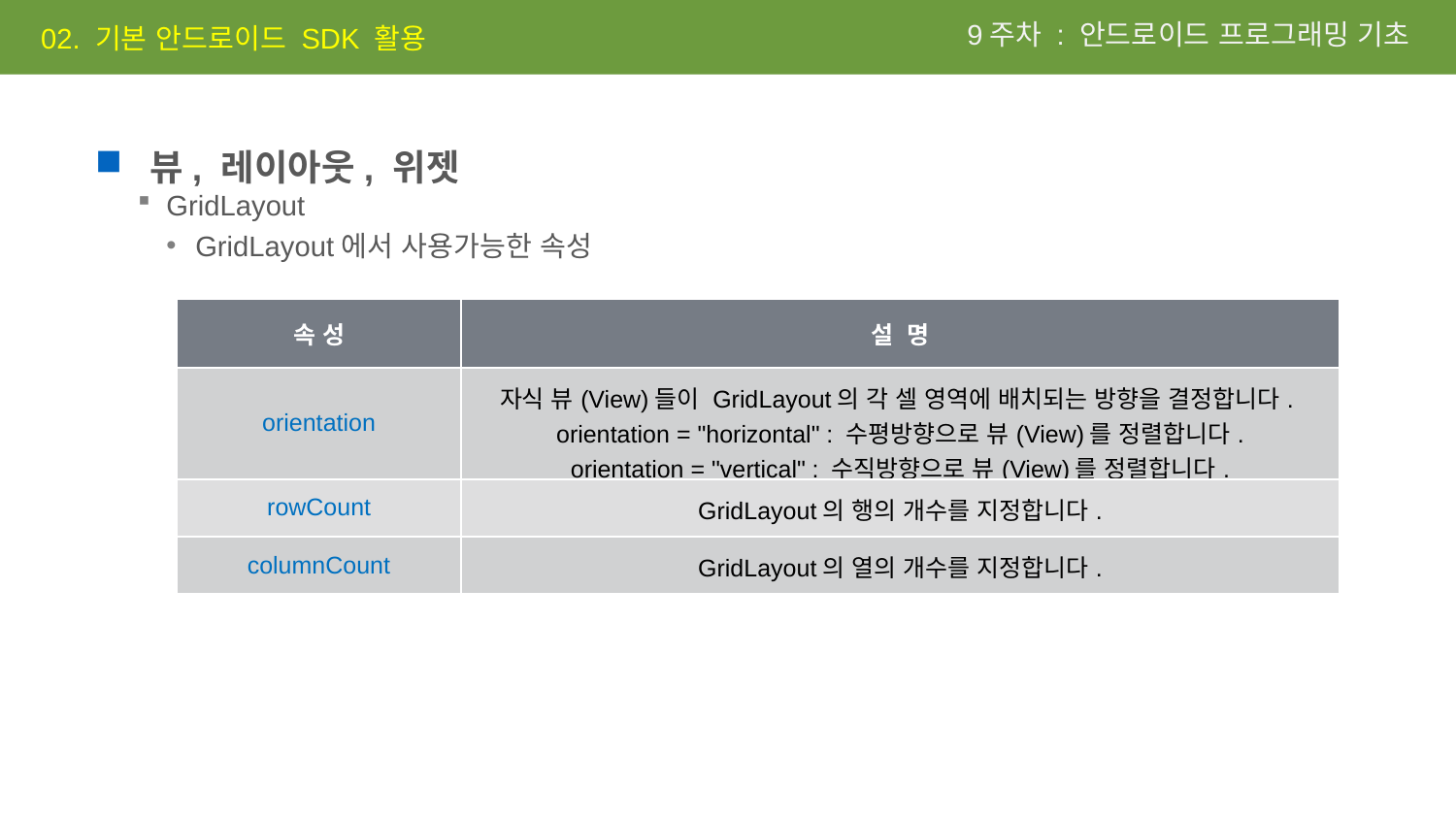

9주차 : 안드로이드 프로그래밍 기초
02. 기본 안드로이드 SDK 활용
뷰, 레이아웃, 위젯
GridLayout
GridLayout에서 사용가능한 속성

| 속 성 | 설 명 |
| --- | --- |
| orientation | 자식 뷰(View)들이 GridLayout의 각 셀 영역에 배치되는 방향을 결정합니다.  orientation = "horizontal" : 수평방향으로 뷰(View)를 정렬합니다. orientation = "vertical" : 수직방향으로 뷰(View)를 정렬합니다. |
| rowCount | GridLayout의 행의 개수를 지정합니다. |
| columnCount | GridLayout의 열의 개수를 지정합니다. |